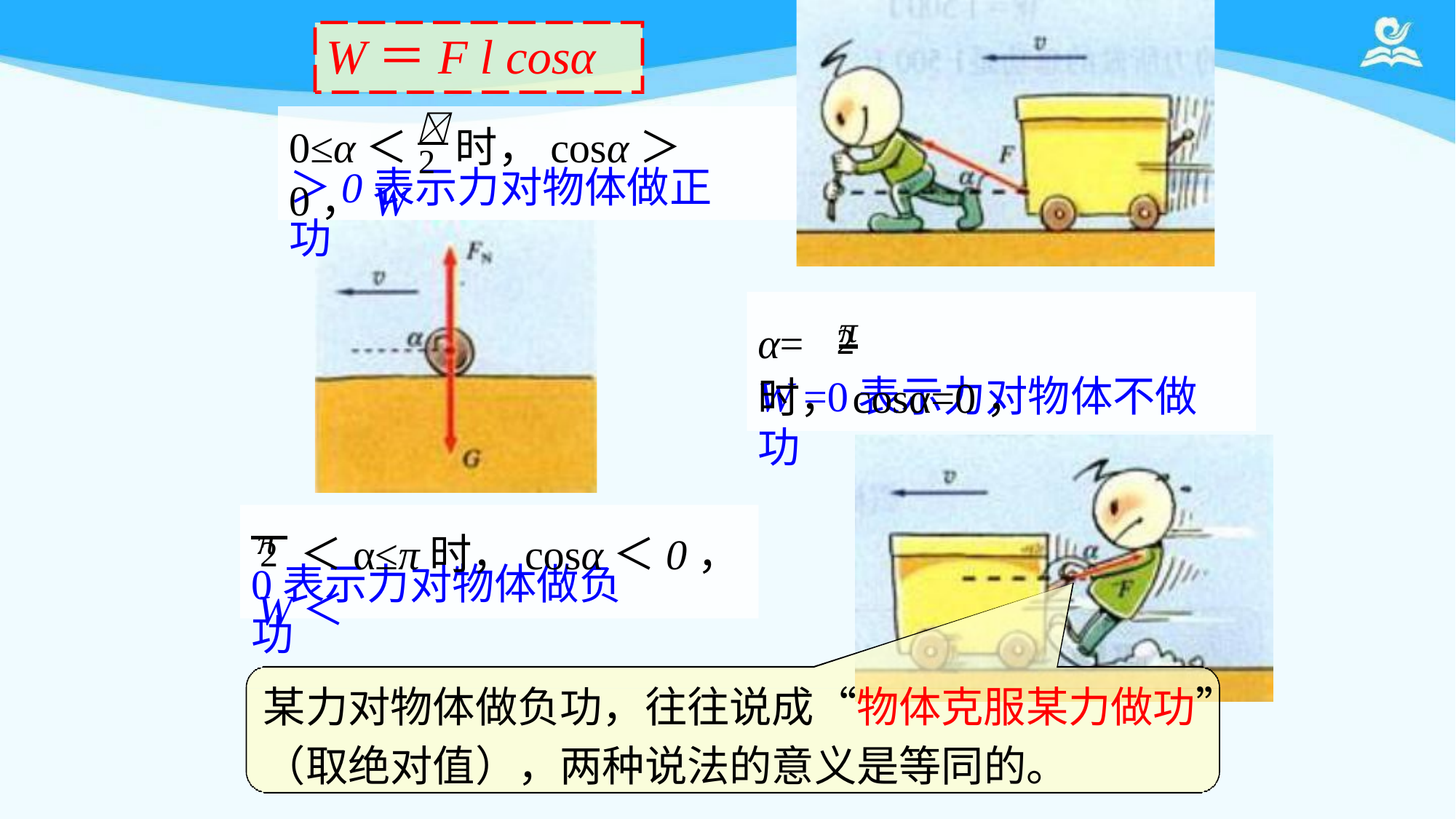

# W＝F l cosα

0≤α＜ π 时，cosα＞0，W
2
＞0表示力对物体做正功

α=	π 时，cosα=0，
2
W =0表示力对物体不做功

π ＜α≤π时，cosα＜0，W＜

2

0表示力对物体做负功

某力对物体做负功，往往说成“物体克服某力做功”
（取绝对值），两种说法的意义是等同的。